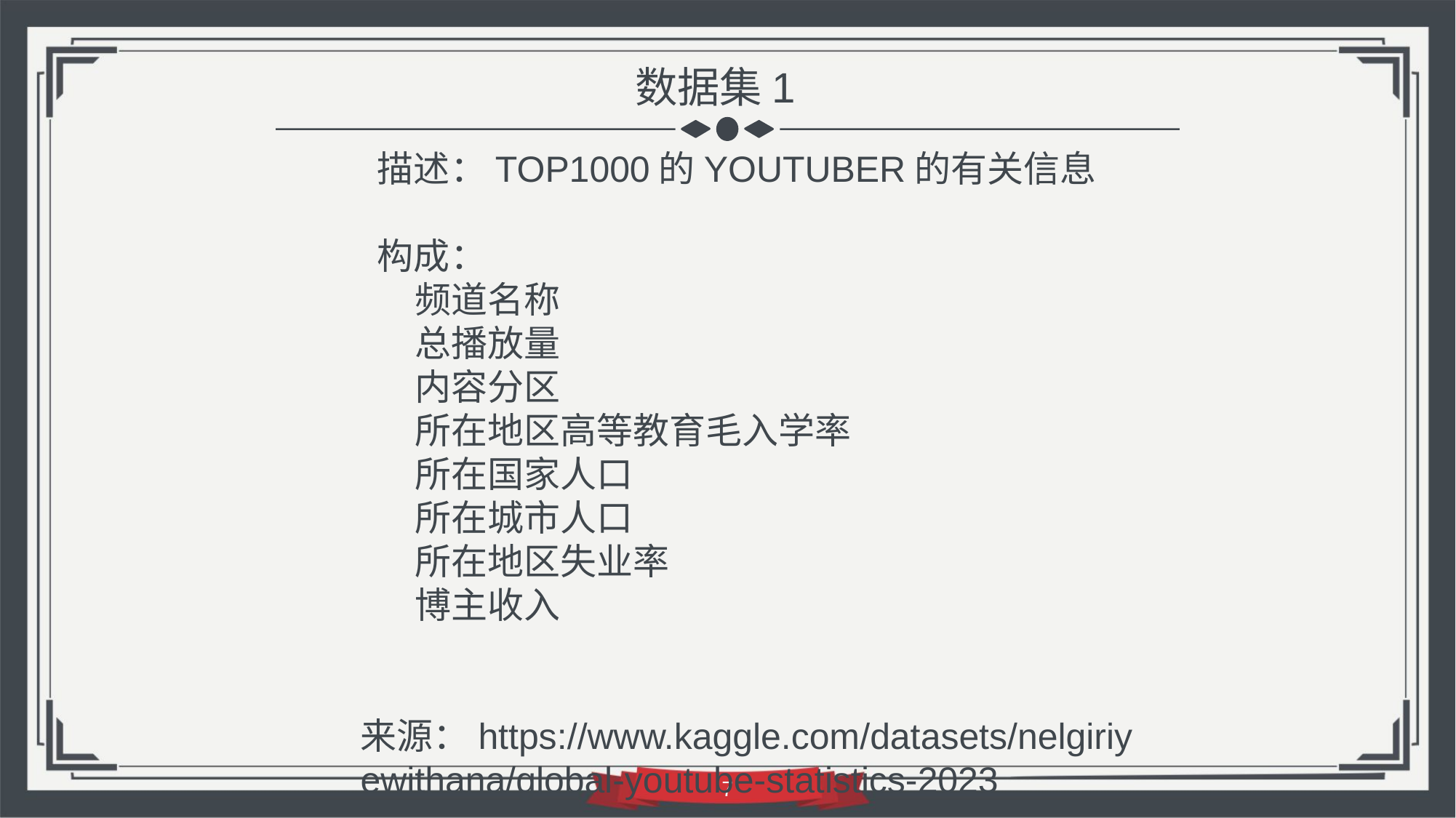

数据集1

 描述：TOP1000的YOUTUBER的有关信息

 构成：
频道名称
总播放量
内容分区
所在地区高等教育毛入学率
所在国家人口
所在城市人口
所在地区失业率
博主收入

 来源：https://www.kaggle.com/datasets/nelgiriyewithana/global-youtube-statistics-2023